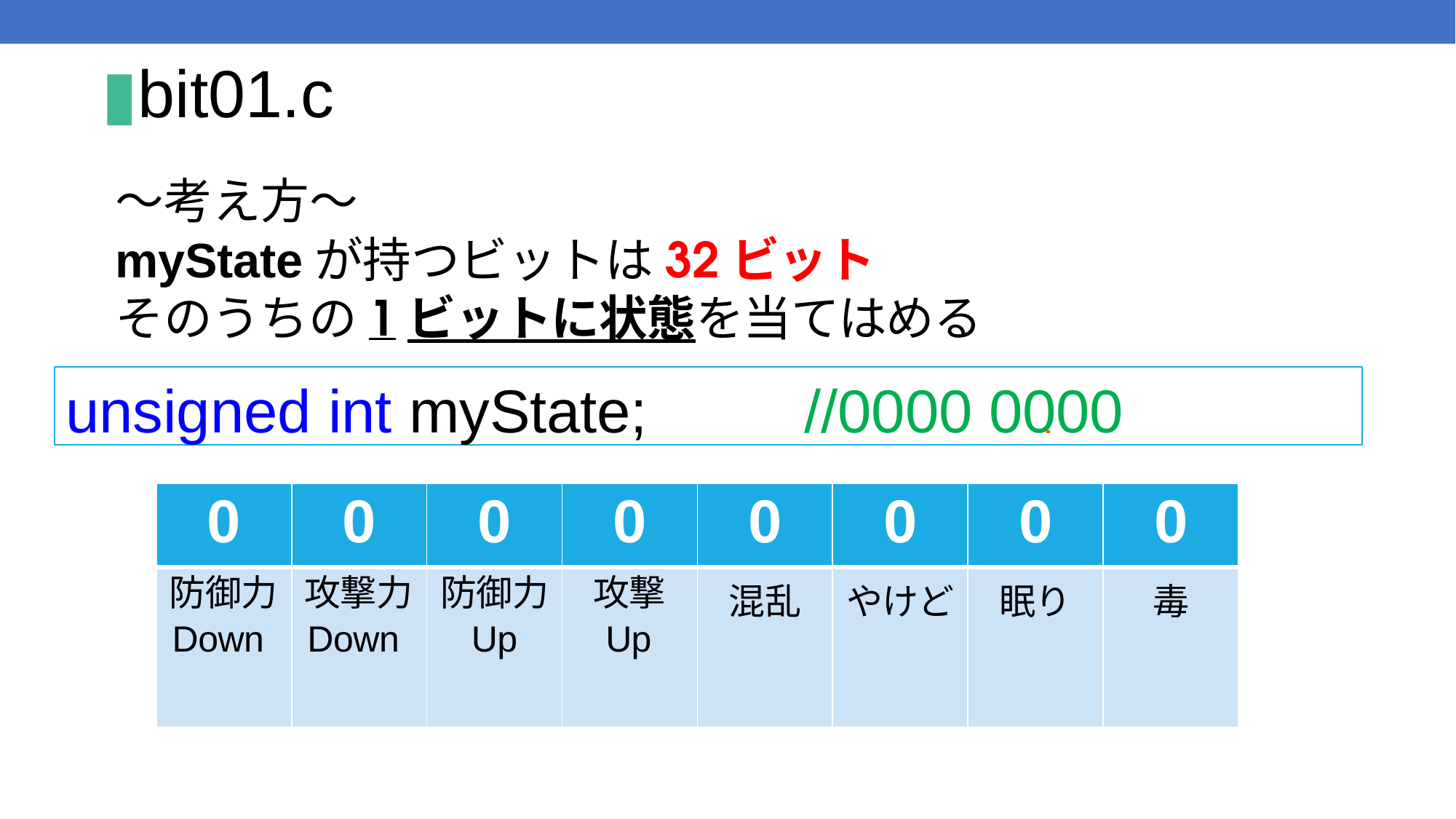

# ▮bit01.c
～考え方～
myStateが持つビットは32ビット
そのうちの1ビットに状態を当てはめる
unsigned int myState;	//0000 0000

| 0 | 0 | 0 | 0 | 0 | 0 | 0 | 0 |
| --- | --- | --- | --- | --- | --- | --- | --- |
| 防御力 Down | 攻撃力 Down | 防御力 Up | 攻撃 Up | 混乱 | やけど | 眠り | 毒 |